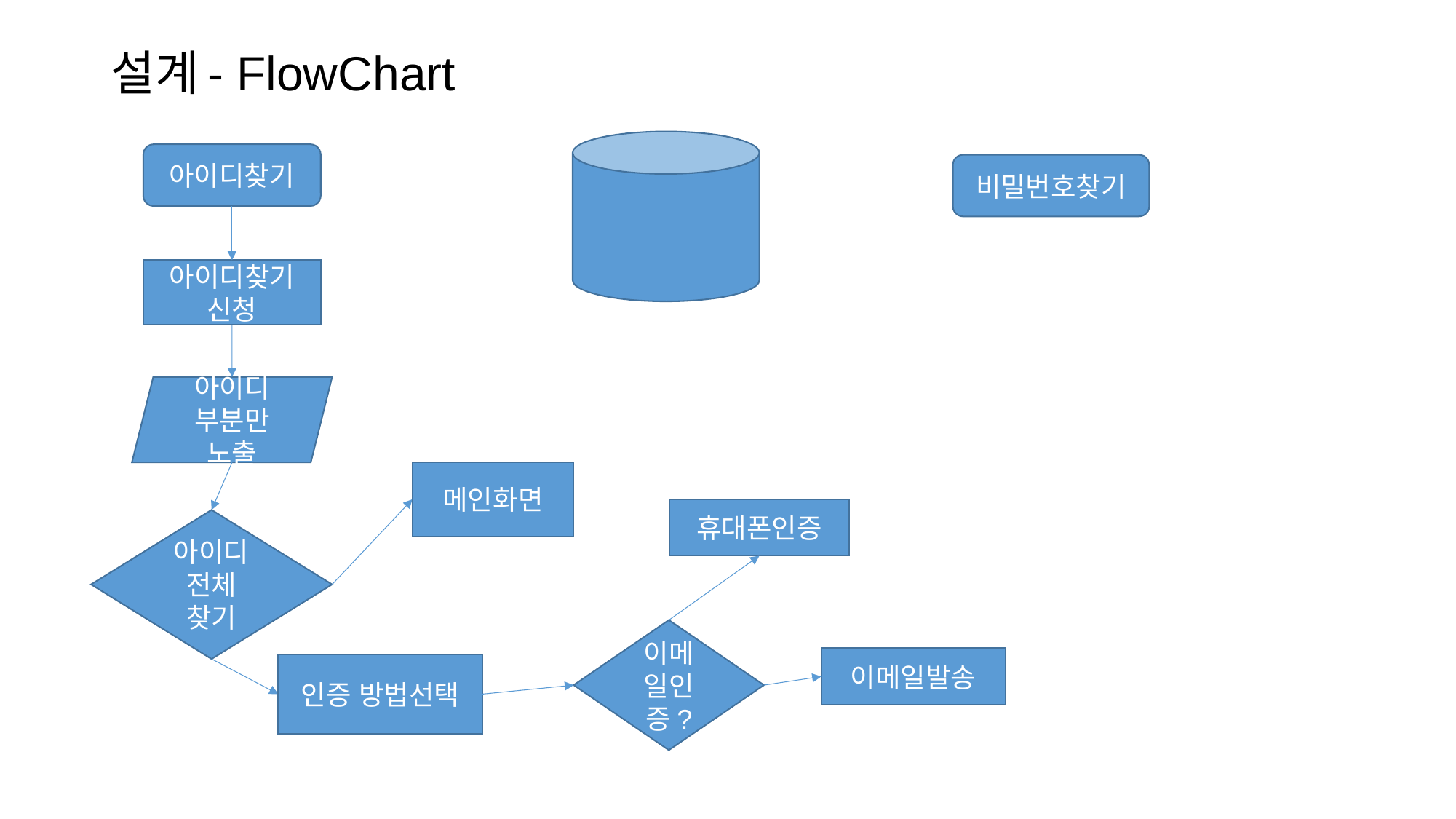

# 설계- FlowChart

아이디찾기
비밀번호찾기
아이디찾기 신청
아이디 부분만 노출
메인화면
휴대폰인증
아이디전체 찾기
이메일인증?
이메일발송
인증 방법선택